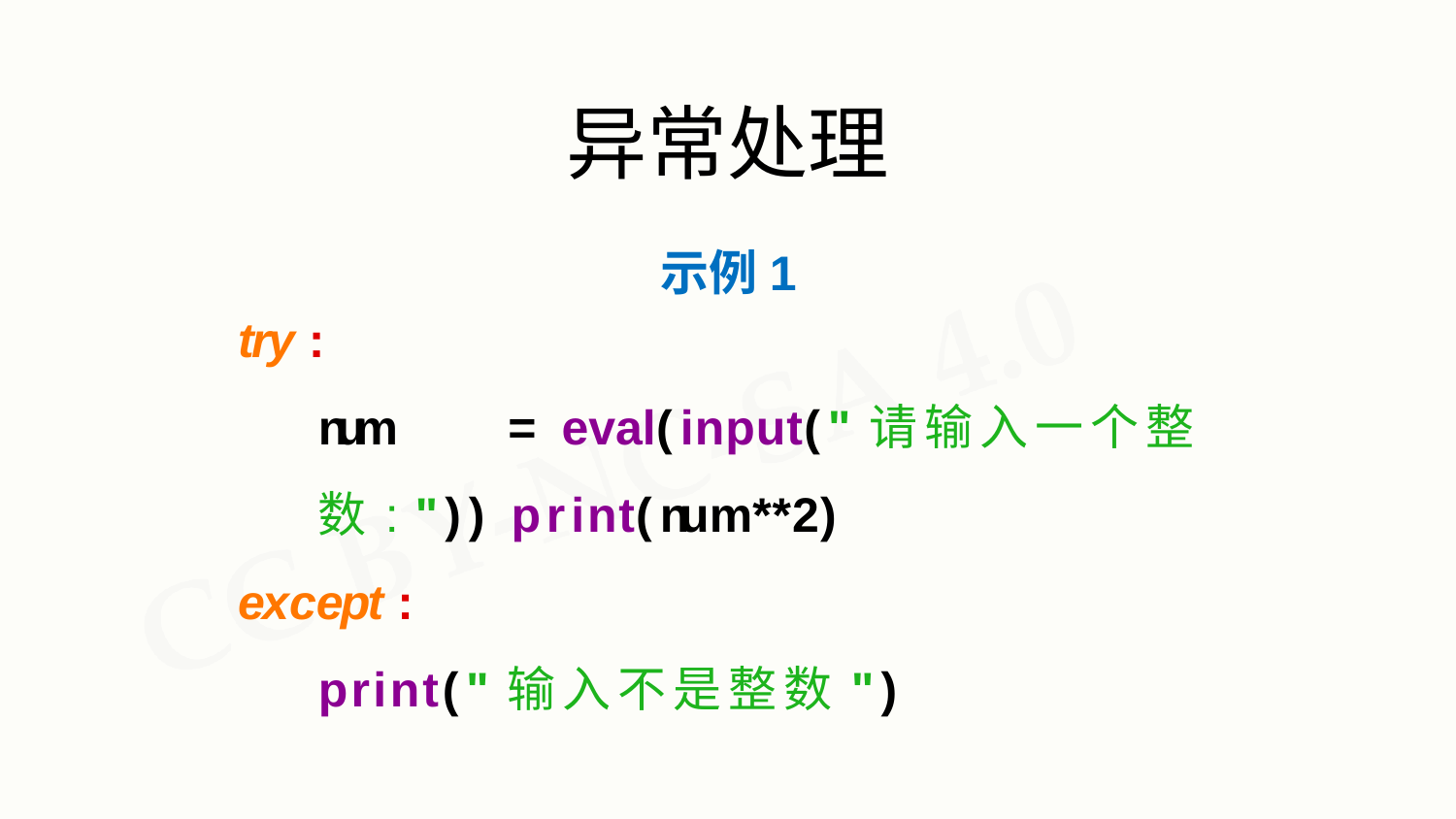

# 异常处理
示例1
try :
num	=	eval(input("请输入一个整数: ")) print(num**2)
except :
print("输入不是整数")